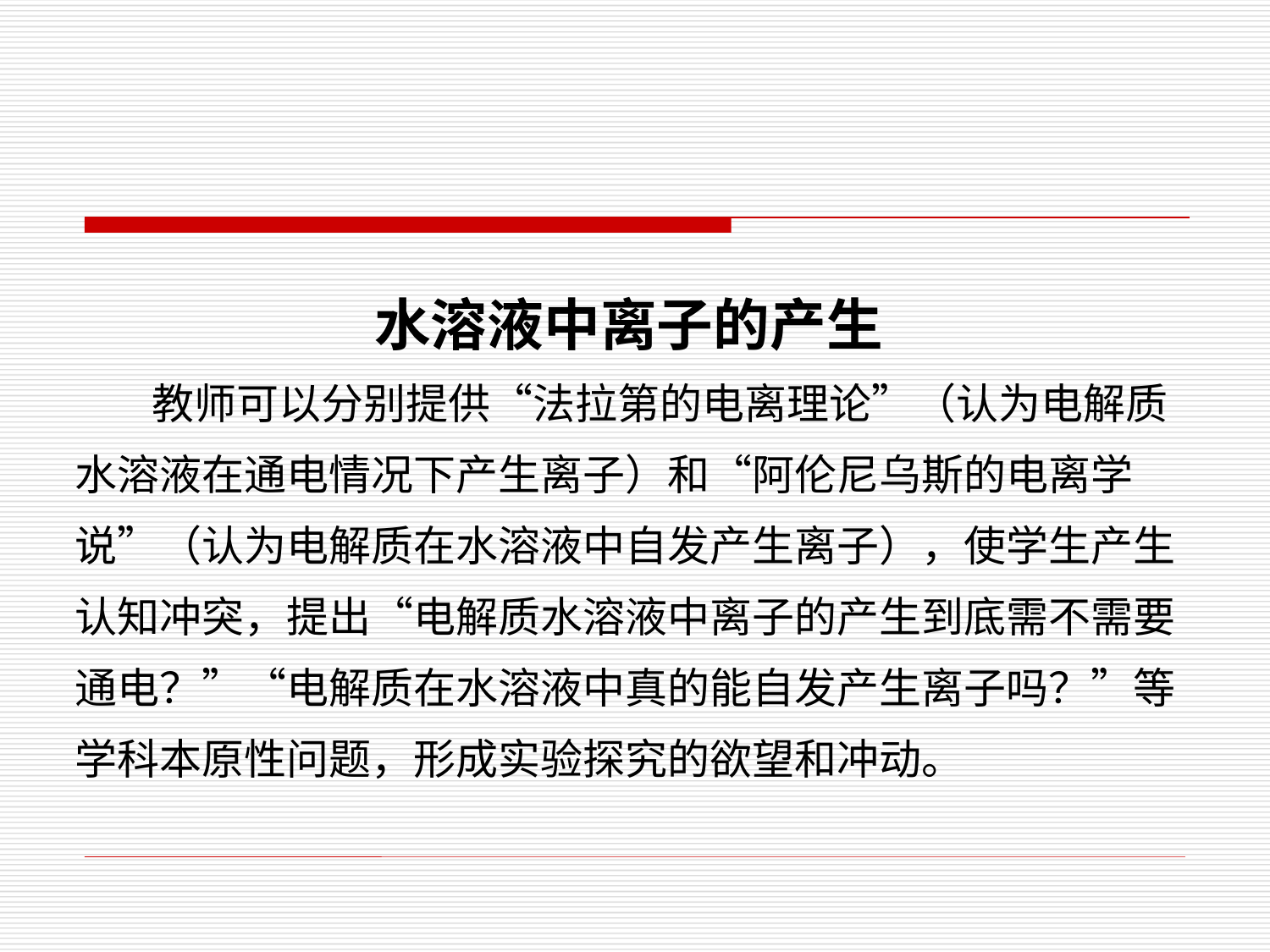

水溶液中离子的产生
       教师可以分别提供“法拉第的电离理论”（认为电解质水溶液在通电情况下产生离子）和“阿伦尼乌斯的电离学说”（认为电解质在水溶液中自发产生离子），使学生产生认知冲突，提出“电解质水溶液中离子的产生到底需不需要通电？”“电解质在水溶液中真的能自发产生离子吗？”等学科本原性问题，形成实验探究的欲望和冲动。